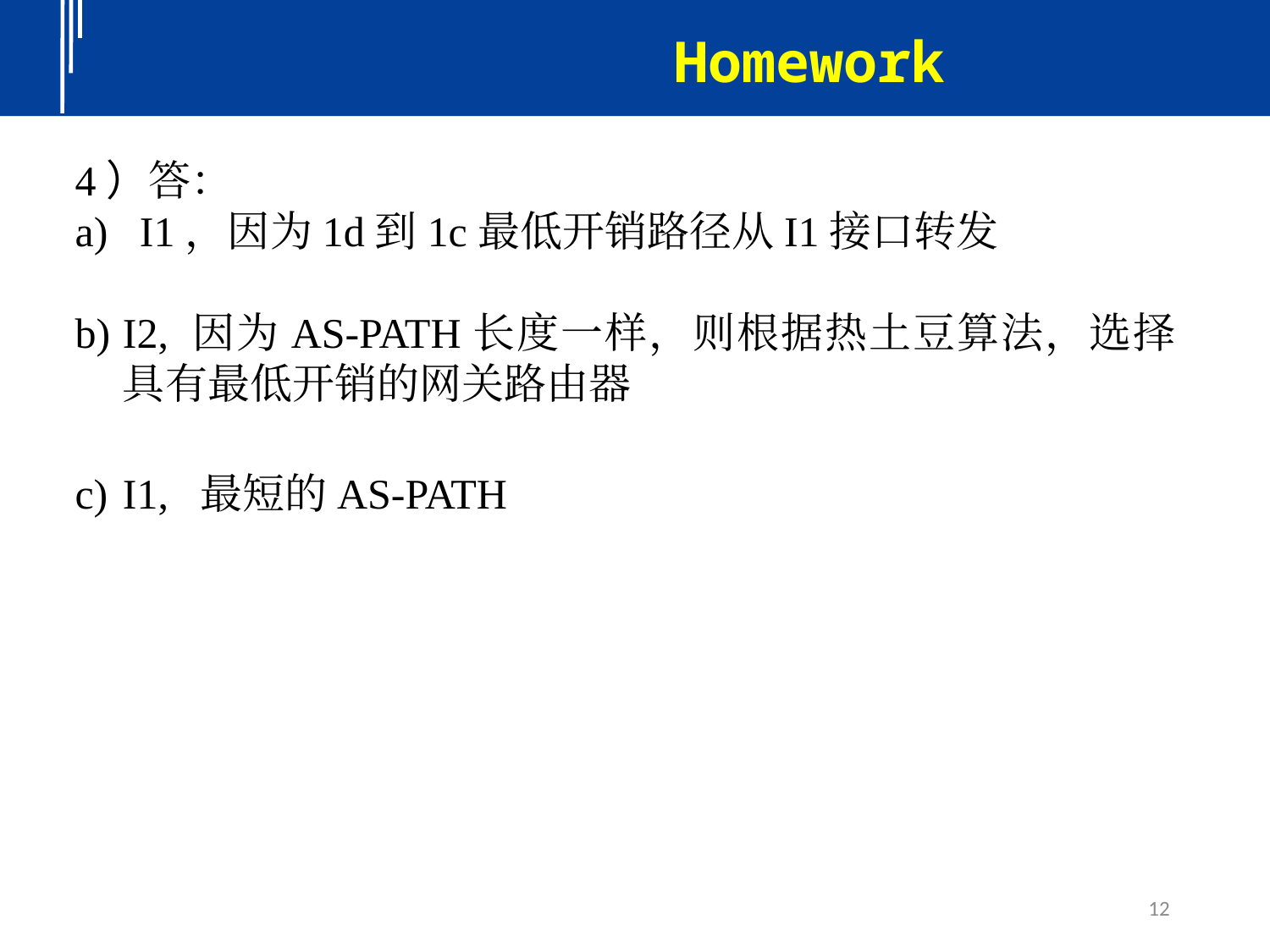

Homework
4）答：
a)   I1，因为1d到1c最低开销路径从I1接口转发

I2, 因为AS-PATH长度一样，则根据热土豆算法，选择具有最低开销的网关路由器

I1,  最短的AS-PATH

12